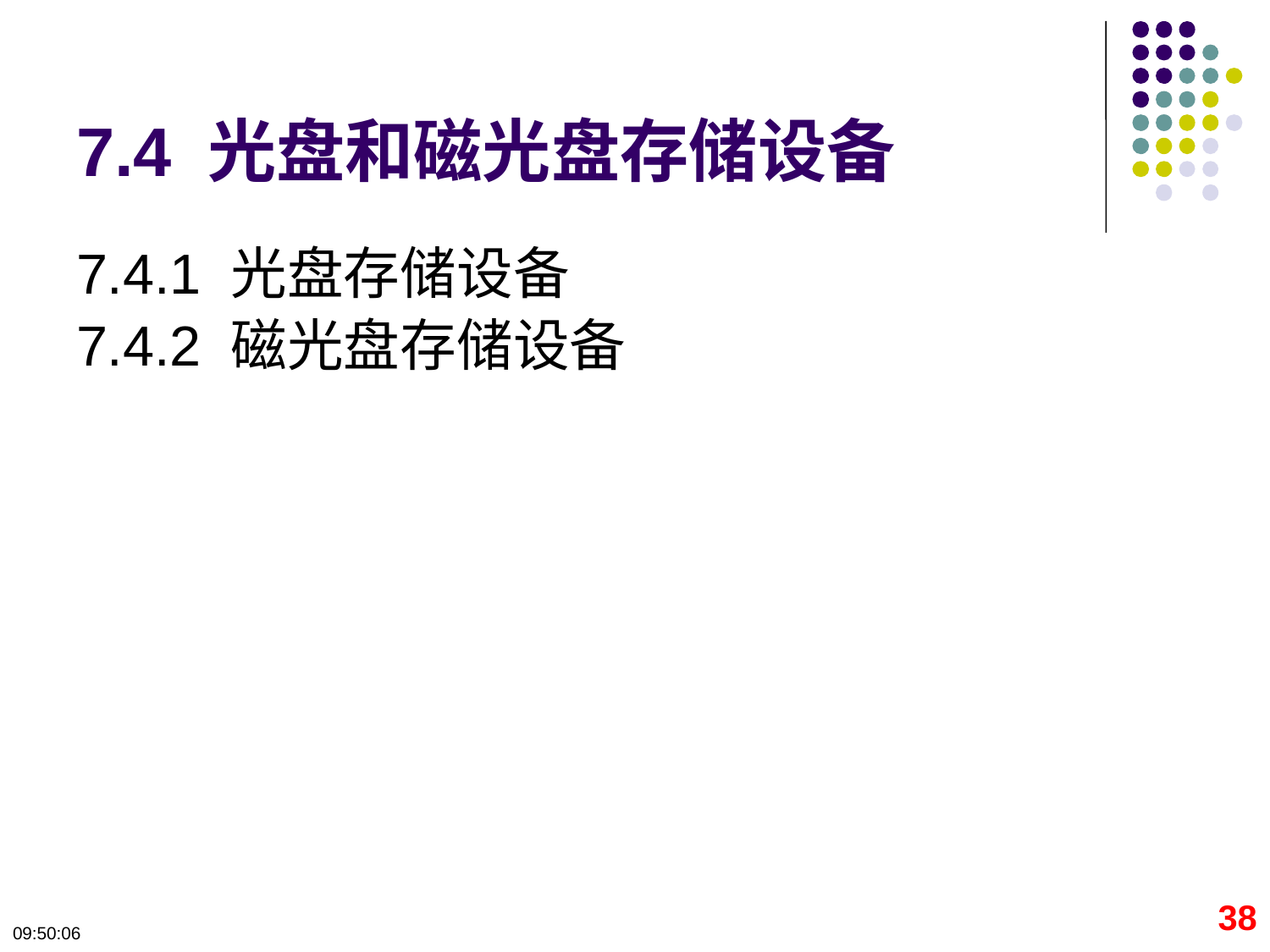

# 7.4 光盘和磁光盘存储设备
7.4.1 光盘存储设备
7.4.2 磁光盘存储设备
38
09:50:06